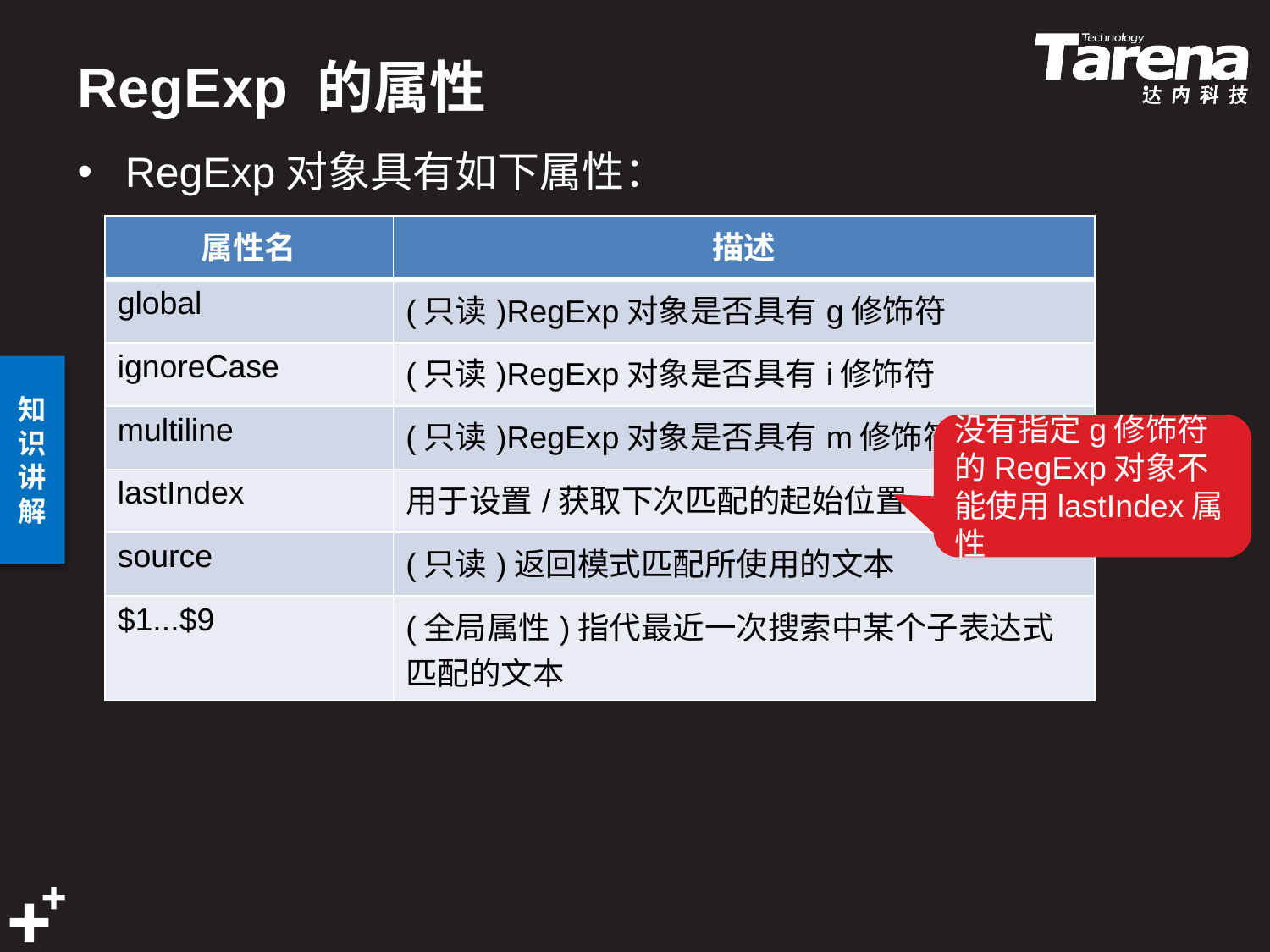

# RegExp 的属性
RegExp对象具有如下属性：
| 属性名 | 描述 |
| --- | --- |
| global | (只读)RegExp对象是否具有g修饰符 |
| ignoreCase | (只读)RegExp对象是否具有i修饰符 |
| multiline | (只读)RegExp对象是否具有m修饰符 |
| lastIndex | 用于设置/获取下次匹配的起始位置 |
| source | (只读)返回模式匹配所使用的文本 |
| $1...$9 | (全局属性)指代最近一次搜索中某个子表达式匹配的文本 |
没有指定g修饰符的RegExp对象不能使用lastIndex属性